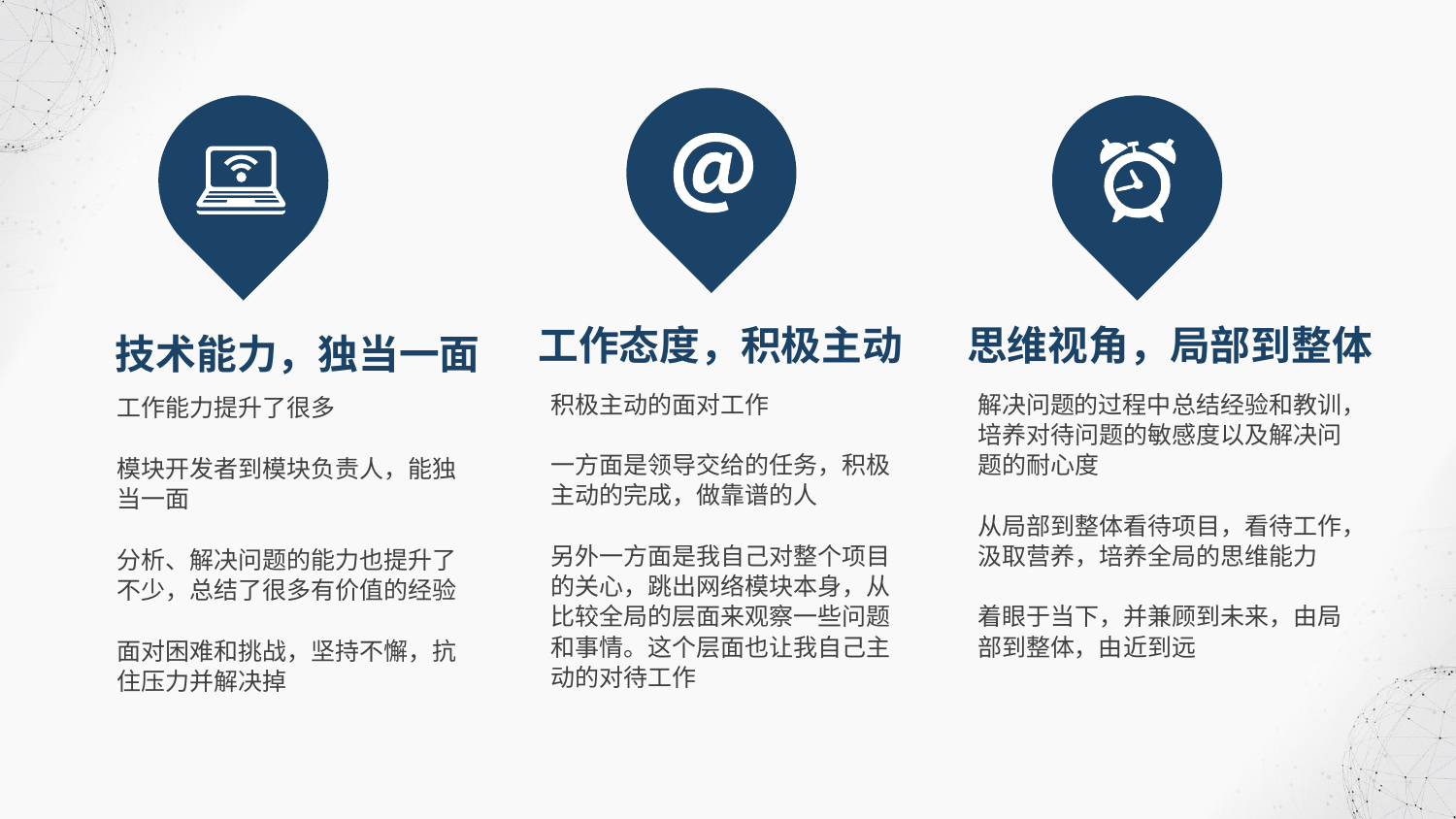

工作态度，积极主动
思维视角，局部到整体
技术能力，独当一面
积极主动的面对工作

一方面是领导交给的任务，积极主动的完成，做靠谱的人

另外一方面是我自己对整个项目的关心，跳出网络模块本身，从比较全局的层面来观察一些问题和事情。这个层面也让我自己主动的对待工作

解决问题的过程中总结经验和教训，培养对待问题的敏感度以及解决问题的耐心度

从局部到整体看待项目，看待工作，汲取营养，培养全局的思维能力

着眼于当下，并兼顾到未来，由局部到整体，由近到远

工作能力提升了很多

模块开发者到模块负责人，能独当一面

分析、解决问题的能力也提升了不少，总结了很多有价值的经验

面对困难和挑战，坚持不懈，抗住压力并解决掉